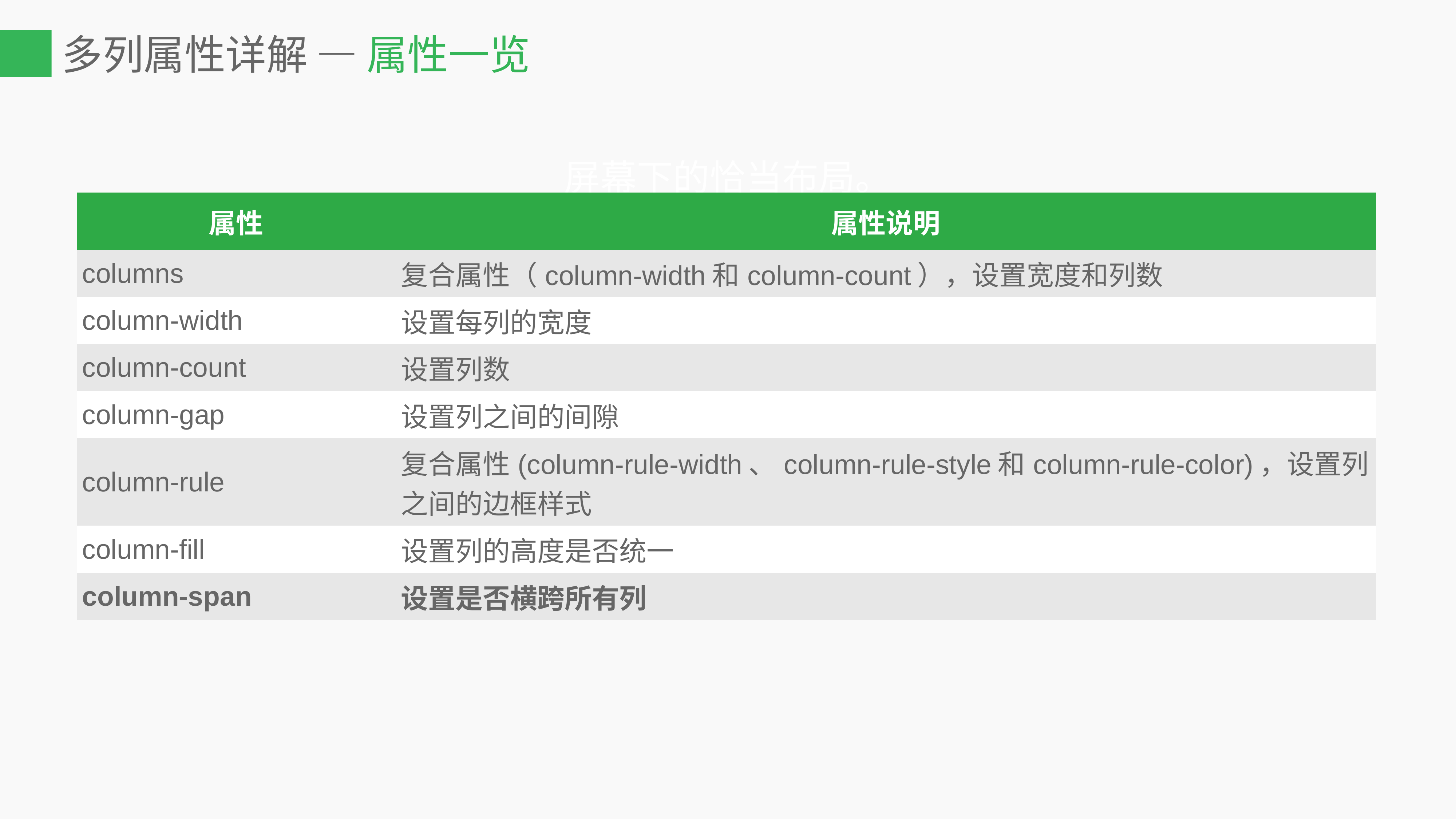

# 多列属性详解 — 属性一览
屏幕下的恰当布局。
| 属性 | 属性说明 |
| --- | --- |
| columns | 复合属性（column-width和column-count），设置宽度和列数 |
| column-width | 设置每列的宽度 |
| column-count | 设置列数 |
| column-gap | 设置列之间的间隙 |
| column-rule | 复合属性(column-rule-width、column-rule-style和column-rule-color)，设置列之间的边框样式 |
| column-fill | 设置列的高度是否统一 |
| column-span | 设置是否横跨所有列 |